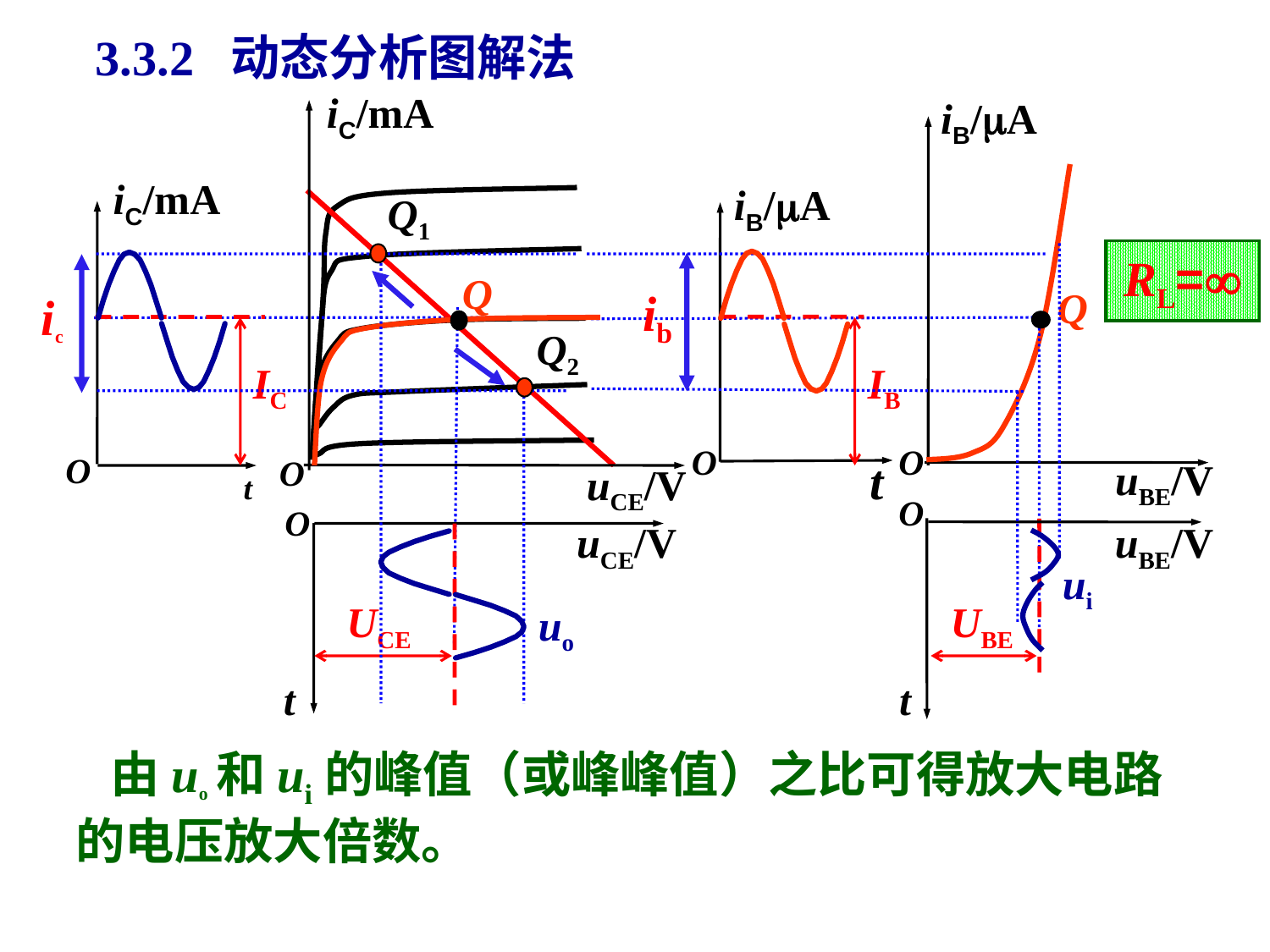

# 3.3.2  动态分析图解法
iC/mA
iB/μA

iC/mA
iB/μA

Q
Q

IC

IB

O
O

O
O
t
uBE/V
t
uCE/V

O
O
uCE/V
uBE/V

UCE

UBE

t
t
Q1

RL=∞

ib

ic
Q2

ui

uo

  由uo和ui的峰值（或峰峰值）之比可得放大电路的电压放大倍数。